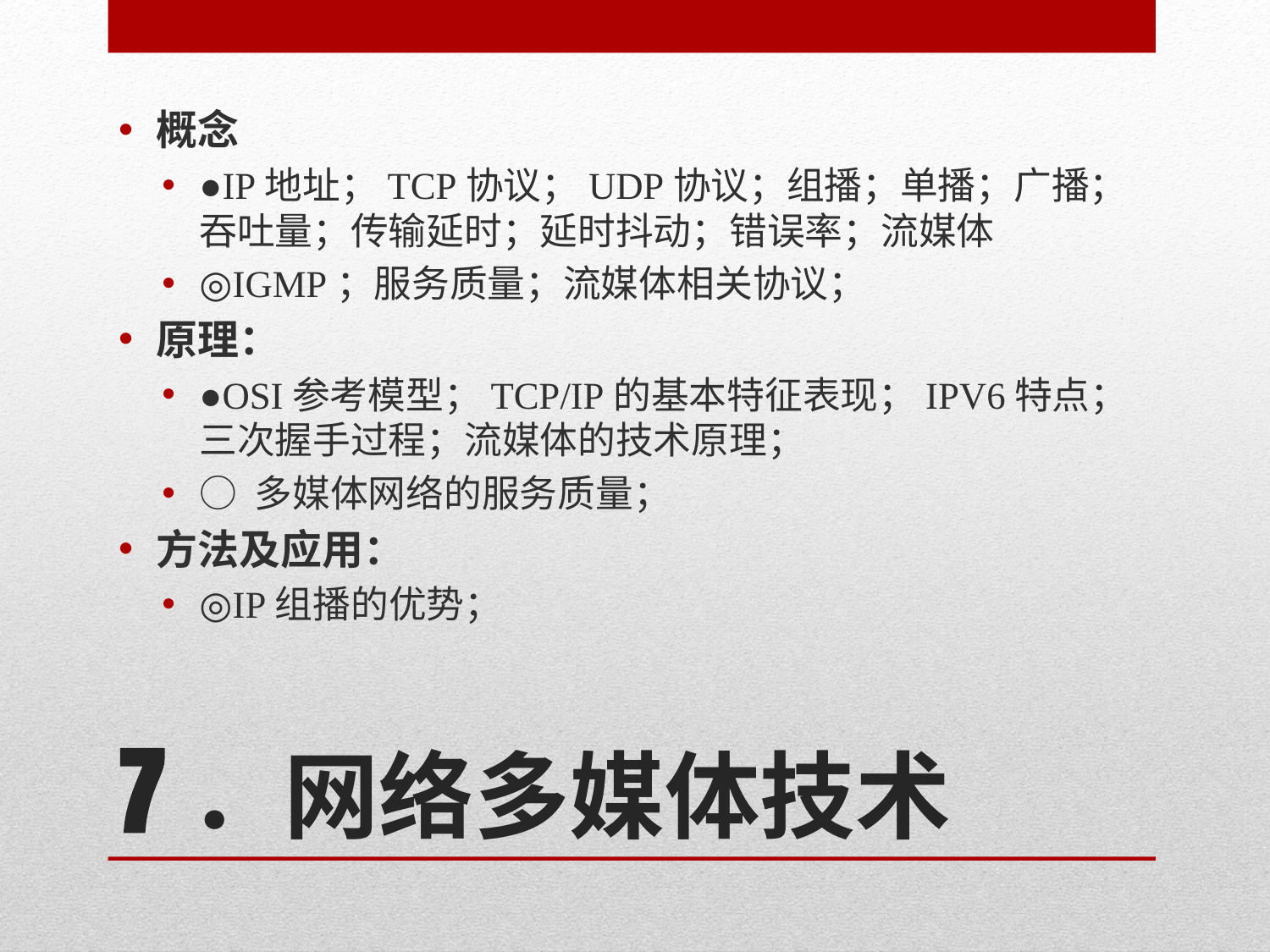

概念
●IP地址；TCP协议；UDP协议；组播；单播；广播；吞吐量；传输延时；延时抖动；错误率；流媒体
◎IGMP；服务质量；流媒体相关协议；
原理：
●OSI参考模型；TCP/IP的基本特征表现；IPV6特点；三次握手过程；流媒体的技术原理；
○ 多媒体网络的服务质量；
方法及应用：
◎IP组播的优势；
# 7．网络多媒体技术